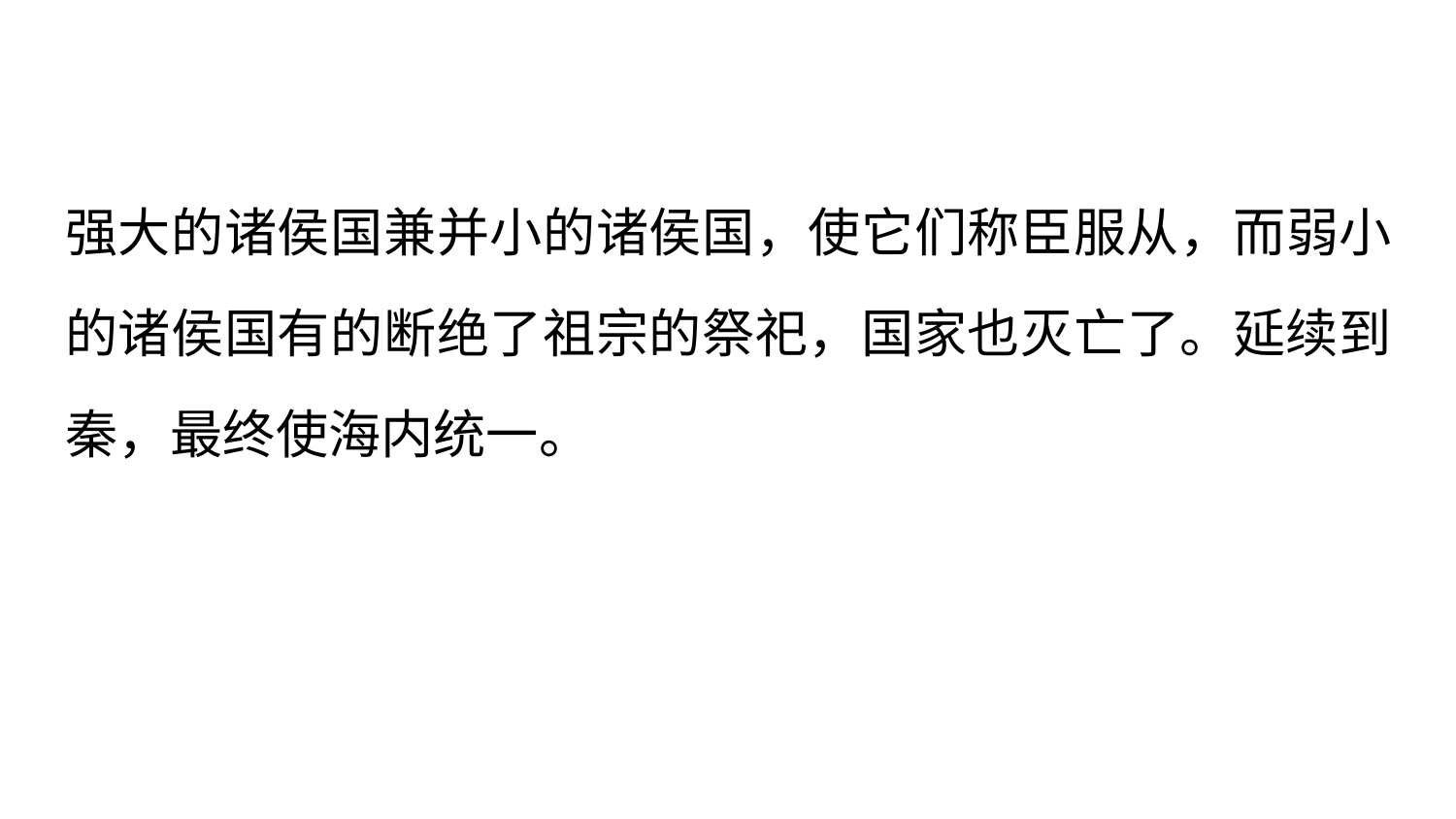

强大的诸侯国兼并小的诸侯国，使它们称臣服从，而弱小的诸侯国有的断绝了祖宗的祭祀，国家也灭亡了。延续到秦，最终使海内统一。